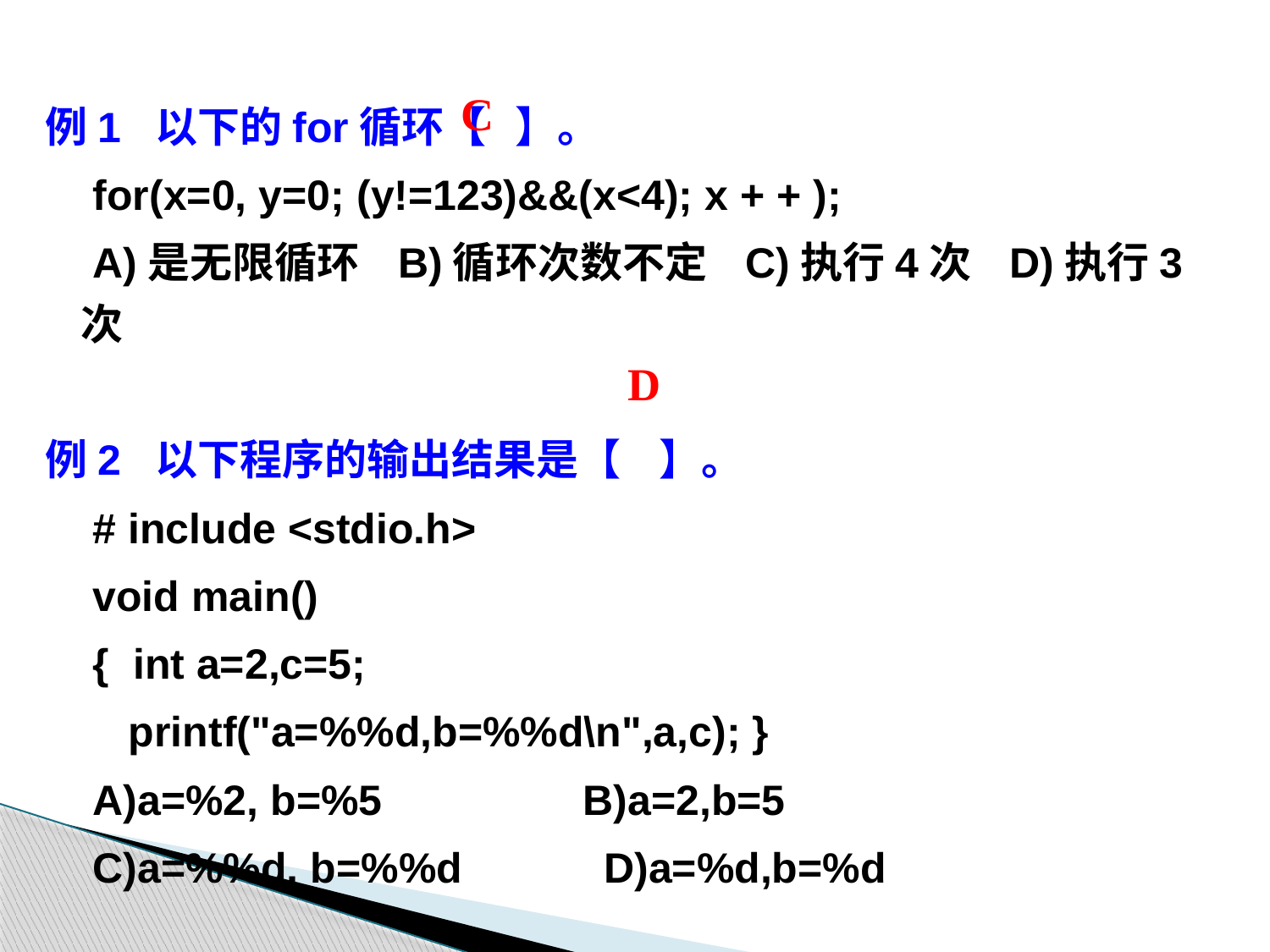

例1  以下的for循环【   】。
    for(x=0, y=0; (y!=123)&&(x<4); x + + );
    A)是无限循环   B)循环次数不定   C)执行4次   D)执行3次

例2  以下程序的输出结果是【    】。
    # include <stdio.h>
    void main()
    {  int a=2,c=5;
       printf("a=%%d,b=%%d\n",a,c); }
    A)a=%2, b=%5                 B)a=2,b=5
    C)a=%%d, b=%%d            D)a=%d,b=%d

C
D